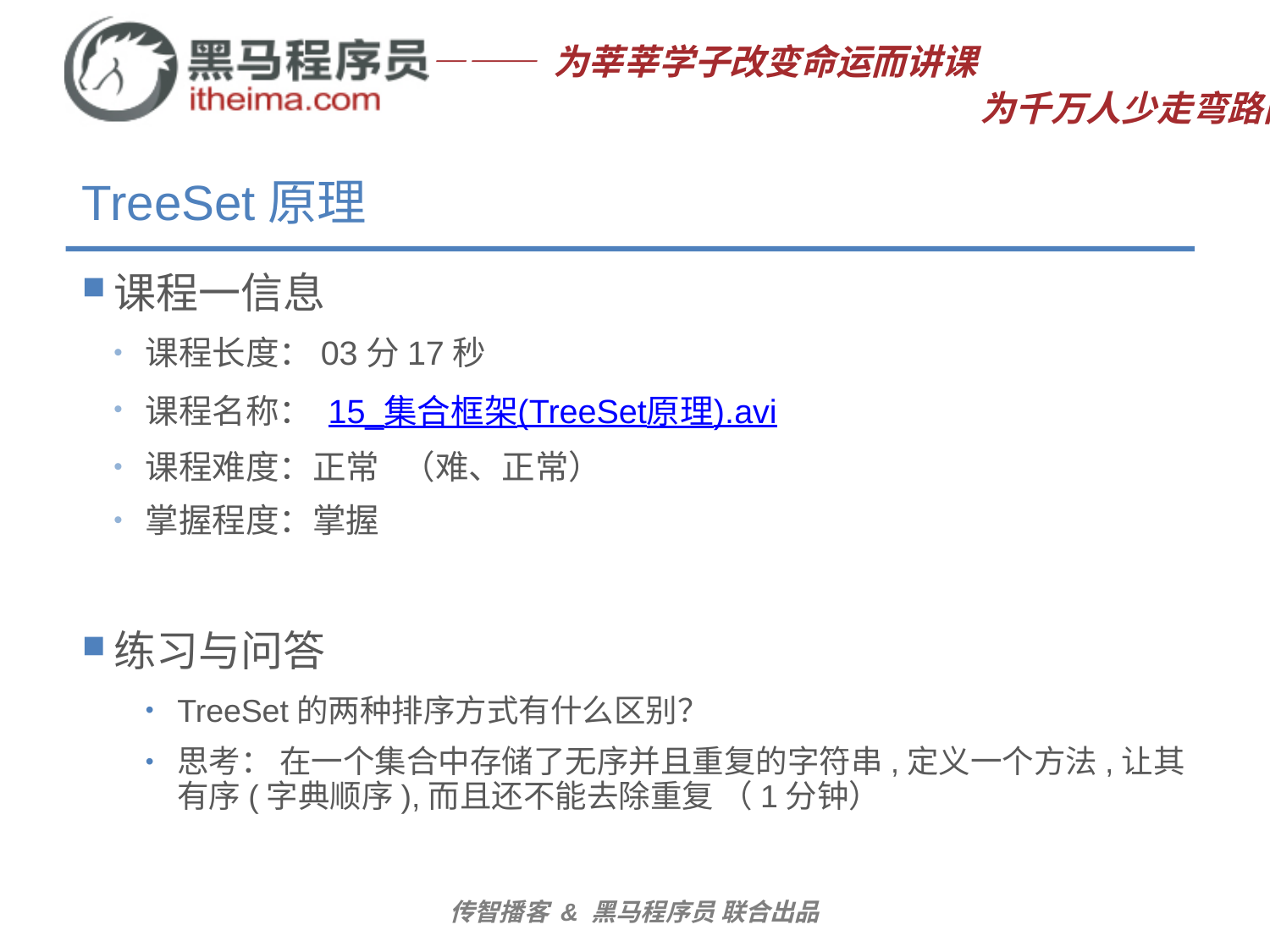

# TreeSet原理
课程一信息
课程长度：03分17秒
课程名称： 15_集合框架(TreeSet原理).avi
课程难度：正常   （难、正常）
掌握程度：掌握

练习与问答
TreeSet的两种排序方式有什么区别？
思考： 在一个集合中存储了无序并且重复的字符串,定义一个方法,让其有序(字典顺序),而且还不能去除重复 （1分钟）